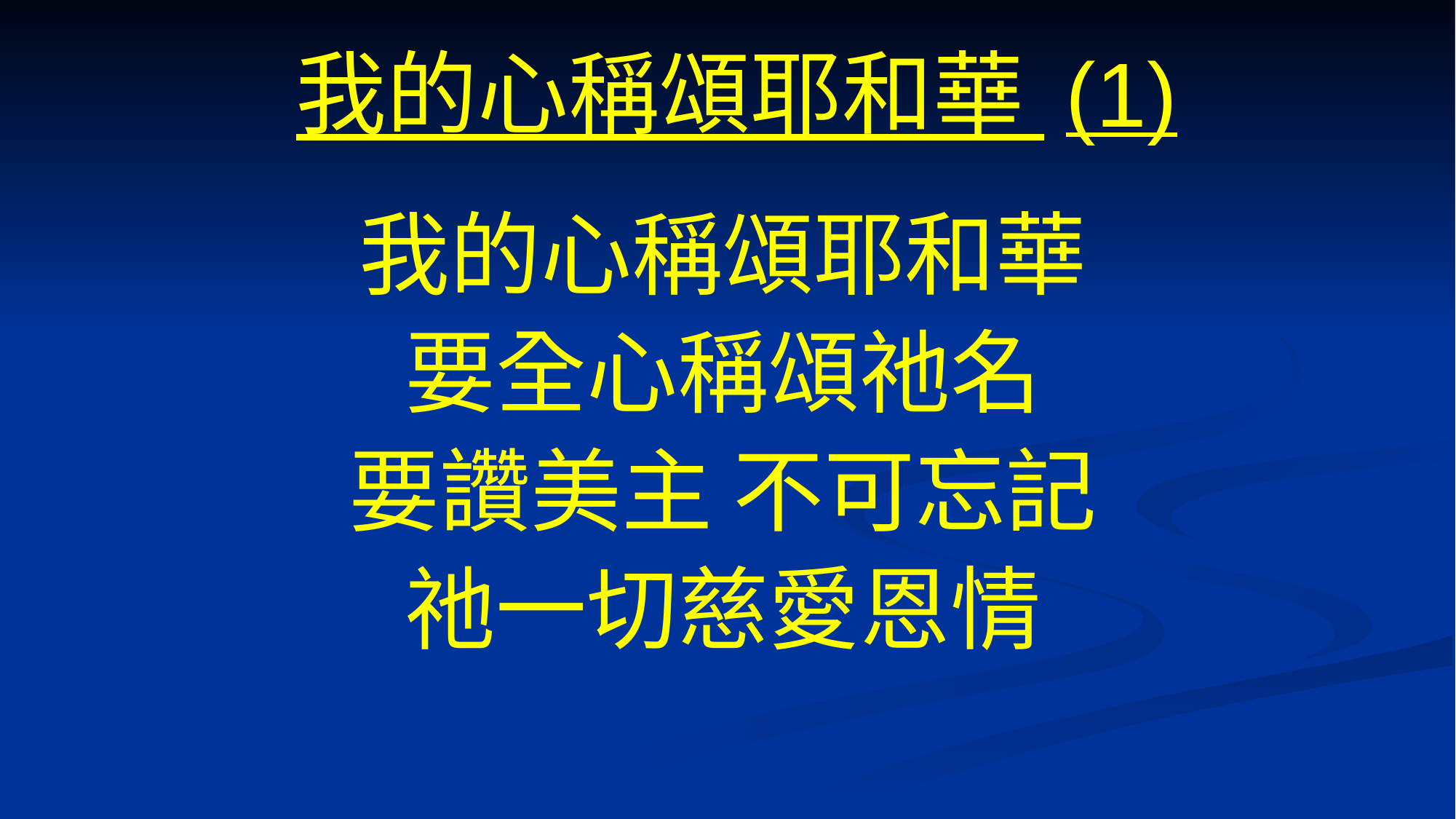

# 我的心稱頌耶和華 (1)
我的心稱頌耶和華
要全心稱頌祂名
要讚美主 不可忘記
祂一切慈愛恩情